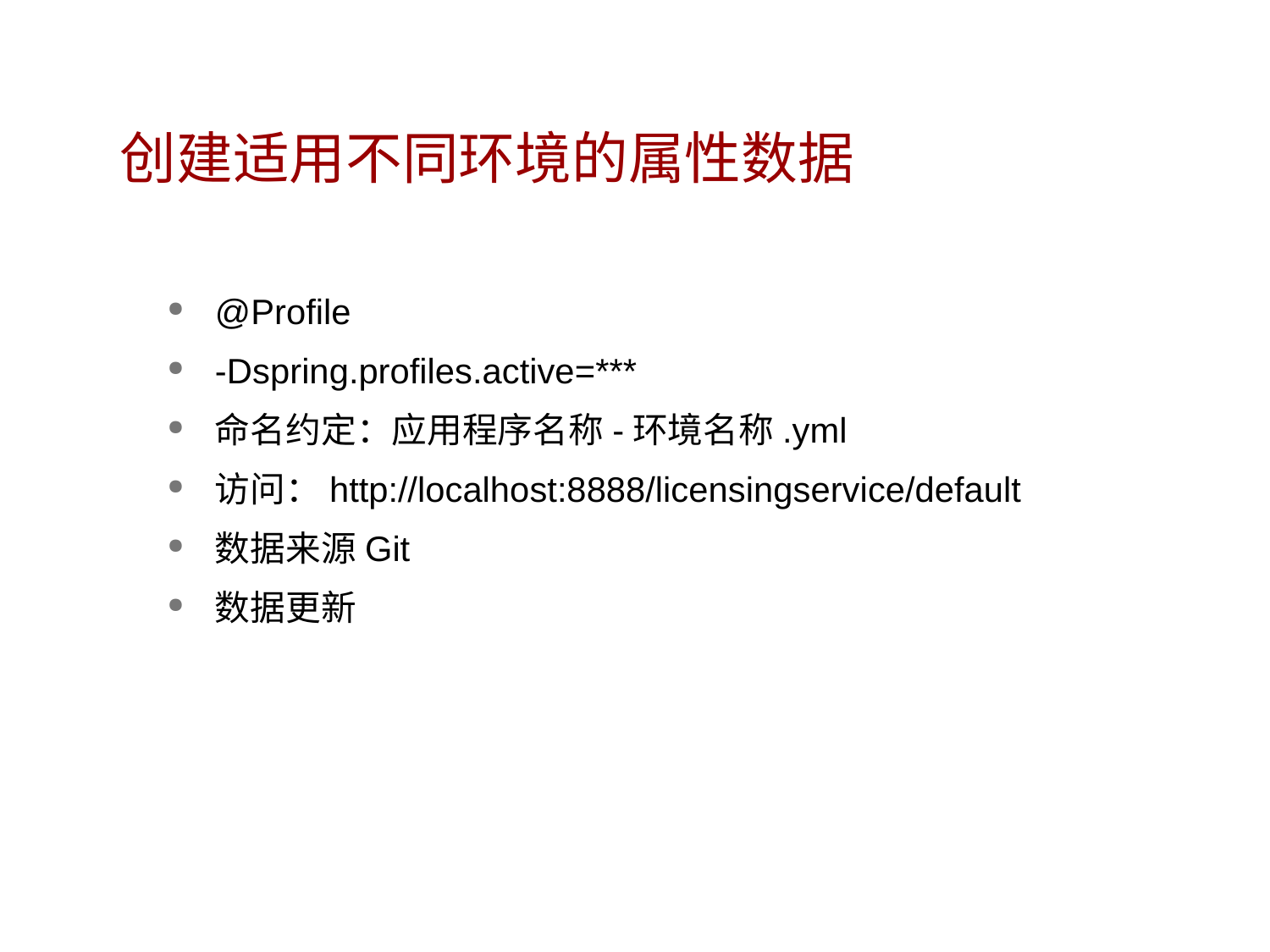

# 创建适用不同环境的属性数据
@Profile
-Dspring.profiles.active=***
命名约定：应用程序名称-环境名称.yml
访问：http://localhost:8888/licensingservice/default
数据来源Git
数据更新